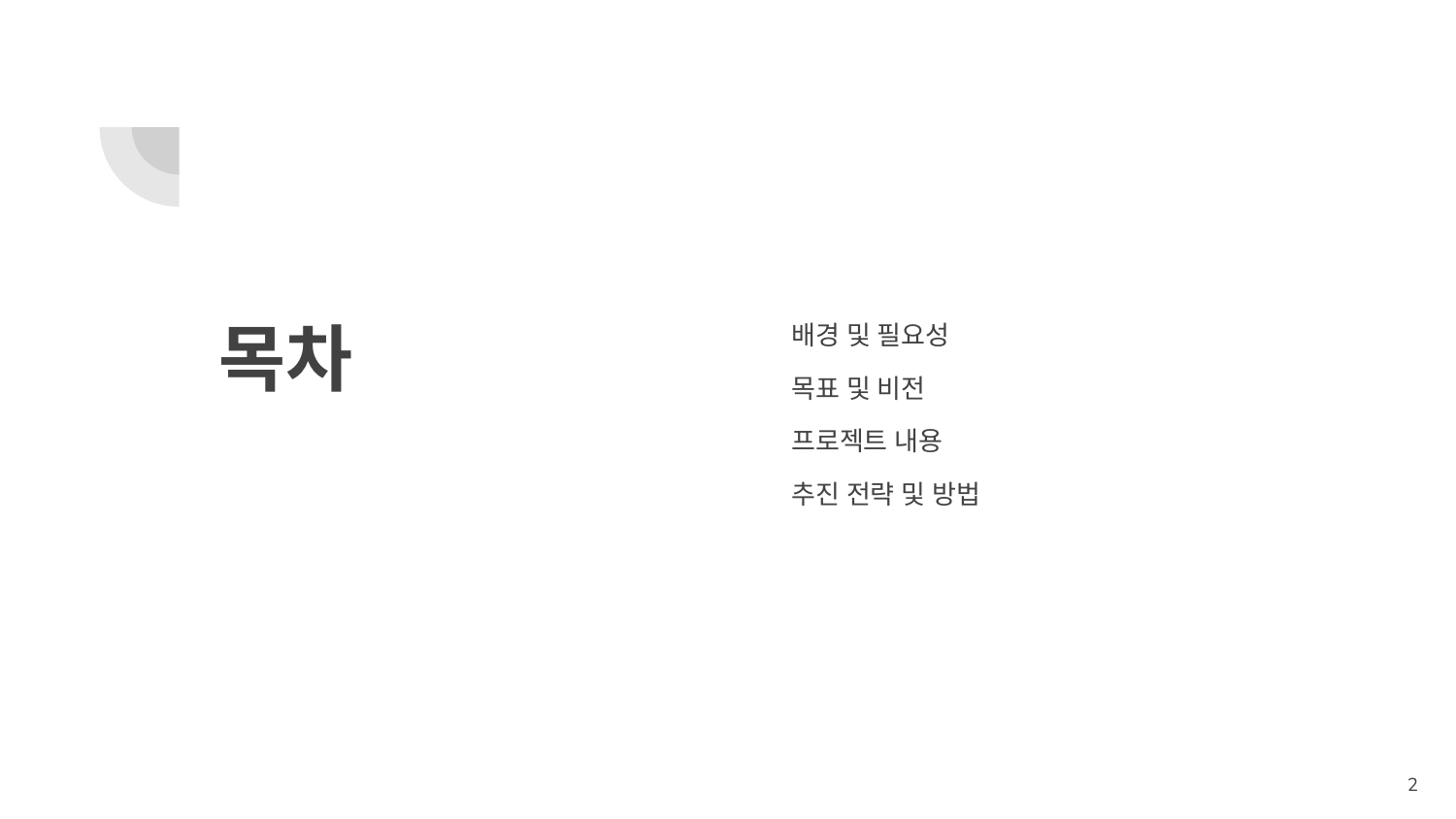

# 목차
배경 및 필요성
목표 및 비전
프로젝트 내용
추진 전략 및 방법
2